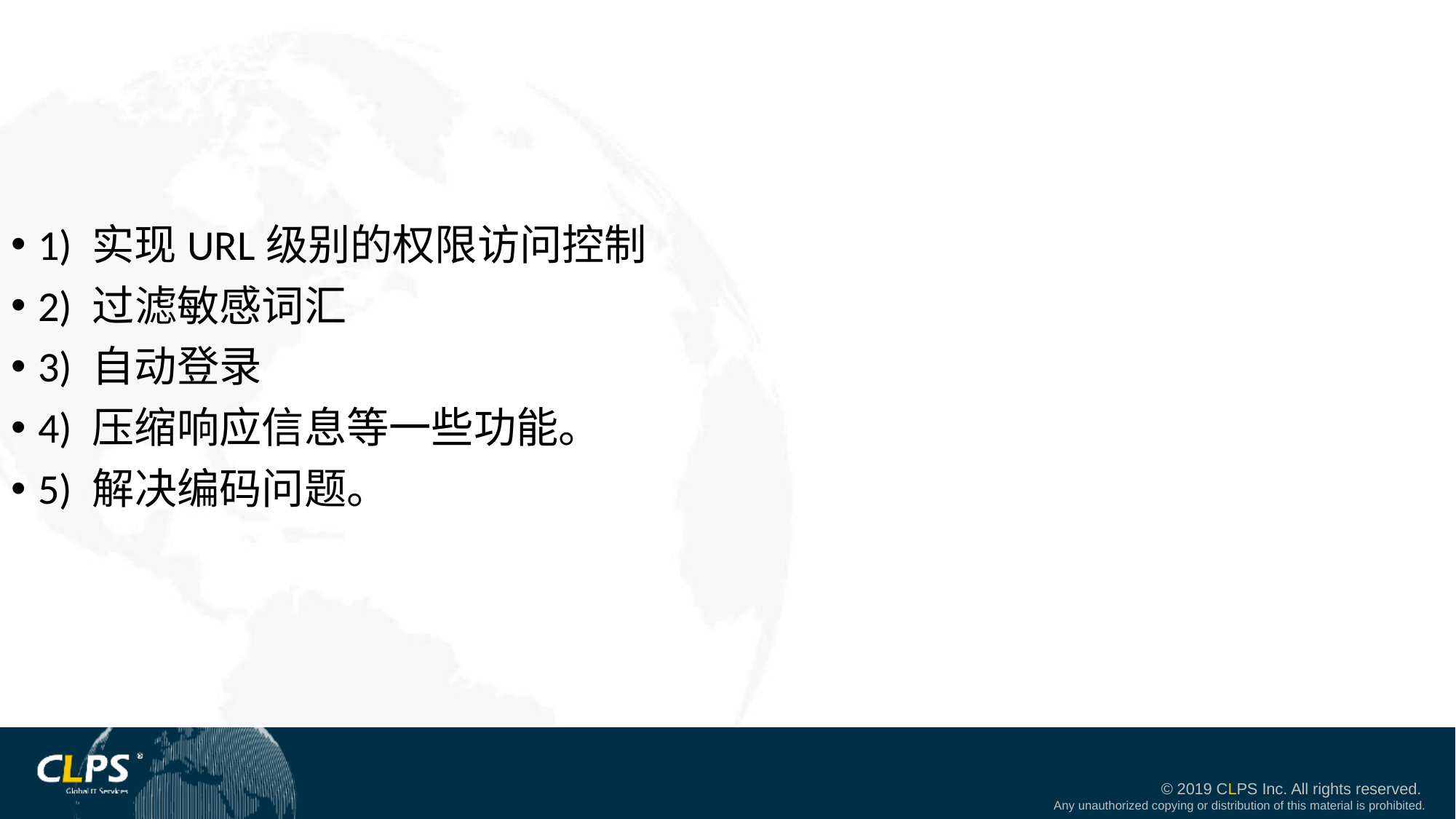

1) 实现URL级别的权限访问控制
2) 过滤敏感词汇
3) 自动登录
4) 压缩响应信息等一些功能。
5) 解决编码问题。